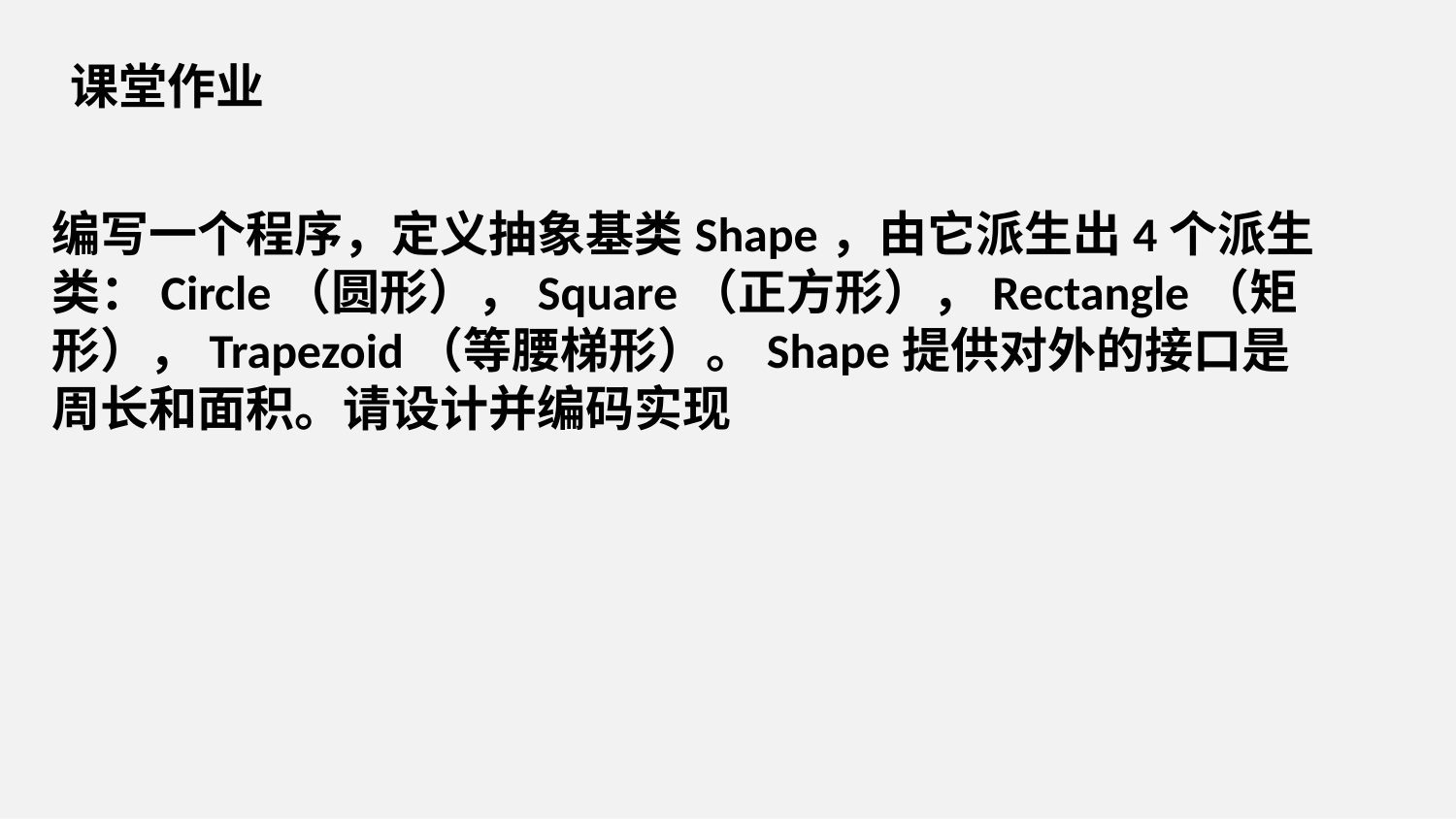

课堂作业
编写一个程序，定义抽象基类Shape，由它派生出4个派生类：Circle（圆形），Square（正方形），Rectangle（矩形），Trapezoid（等腰梯形）。Shape提供对外的接口是周长和面积。请设计并编码实现